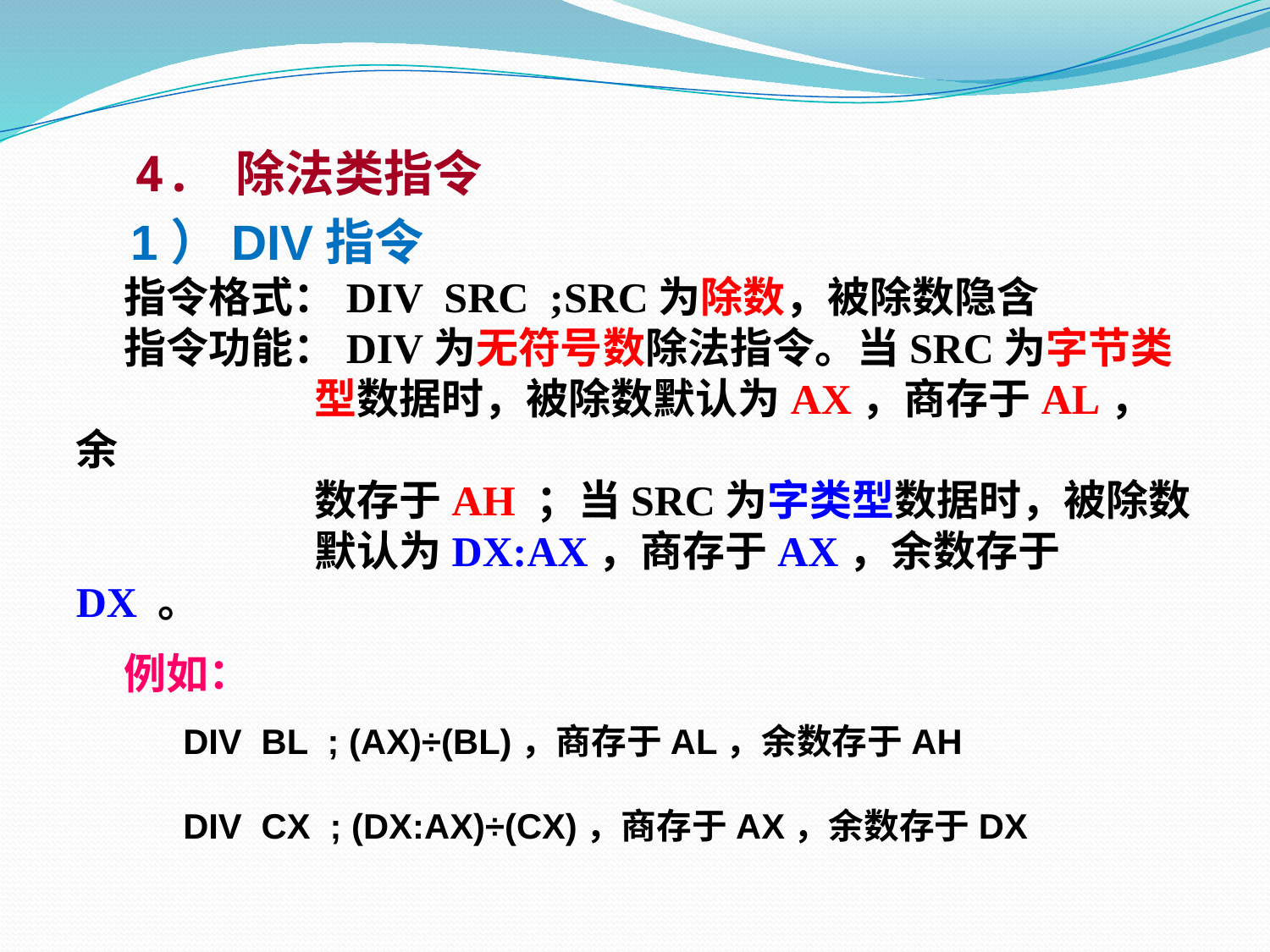

4. 除法类指令
    1）DIV指令
    指令格式：DIV  SRC  ;SRC为除数，被除数隐含
    指令功能：DIV为无符号数除法指令。当SRC为字节类
                        型数据时，被除数默认为AX，商存于AL，余
                        数存于AH ；当SRC为字类型数据时，被除数
                        默认为DX:AX，商存于AX，余数存于DX 。

    例如：

           DIV  BL  ; (AX)÷(BL)，商存于AL，余数存于AH

           DIV  CX  ; (DX:AX)÷(CX)，商存于AX，余数存于DX